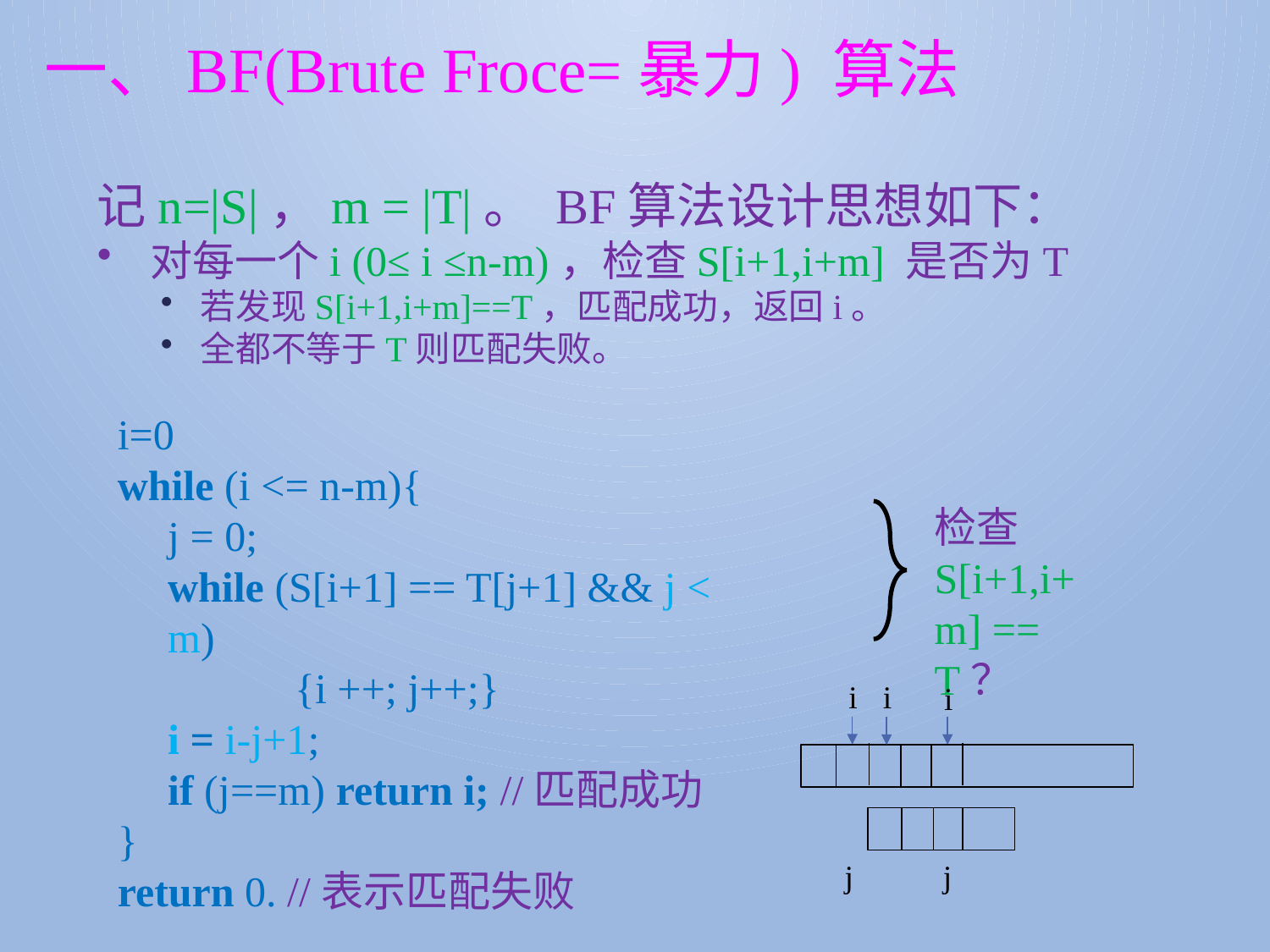

# 一、BF(Brute Froce=暴力) 算法
记n=|S|，m = |T|。 BF算法设计思想如下：
对每一个i (0≤ i ≤n-m)，检查S[i+1,i+m] 是否为T
若发现S[i+1,i+m]==T，匹配成功，返回i。
全都不等于T则匹配失败。
i=0
while (i <= n-m){
j = 0;
while (S[i+1] == T[j+1] && j < m)
	{i ++; j++;}
i = i-j+1;
if (j==m) return i; //匹配成功
}
return 0. //表示匹配失败
检查S[i+1,i+m] == T？

i
i
j
i

j